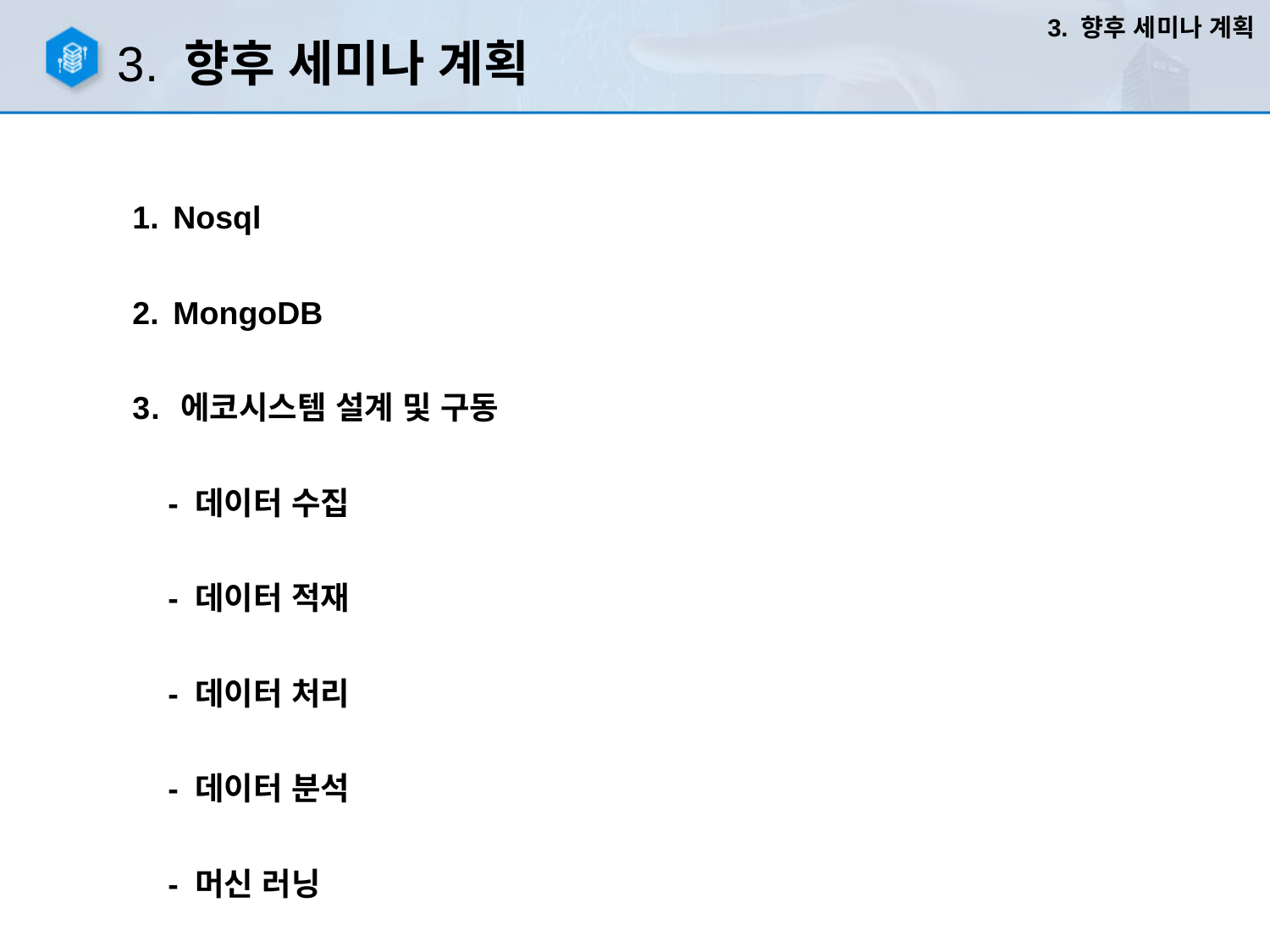

3. 향후 세미나 계획
3. 향후 세미나 계획
 Nosql
 MongoDB
 에코시스템 설계 및 구동
    - 데이터 수집
    - 데이터 적재
    - 데이터 처리
    - 데이터 분석
    - 머신 러닝